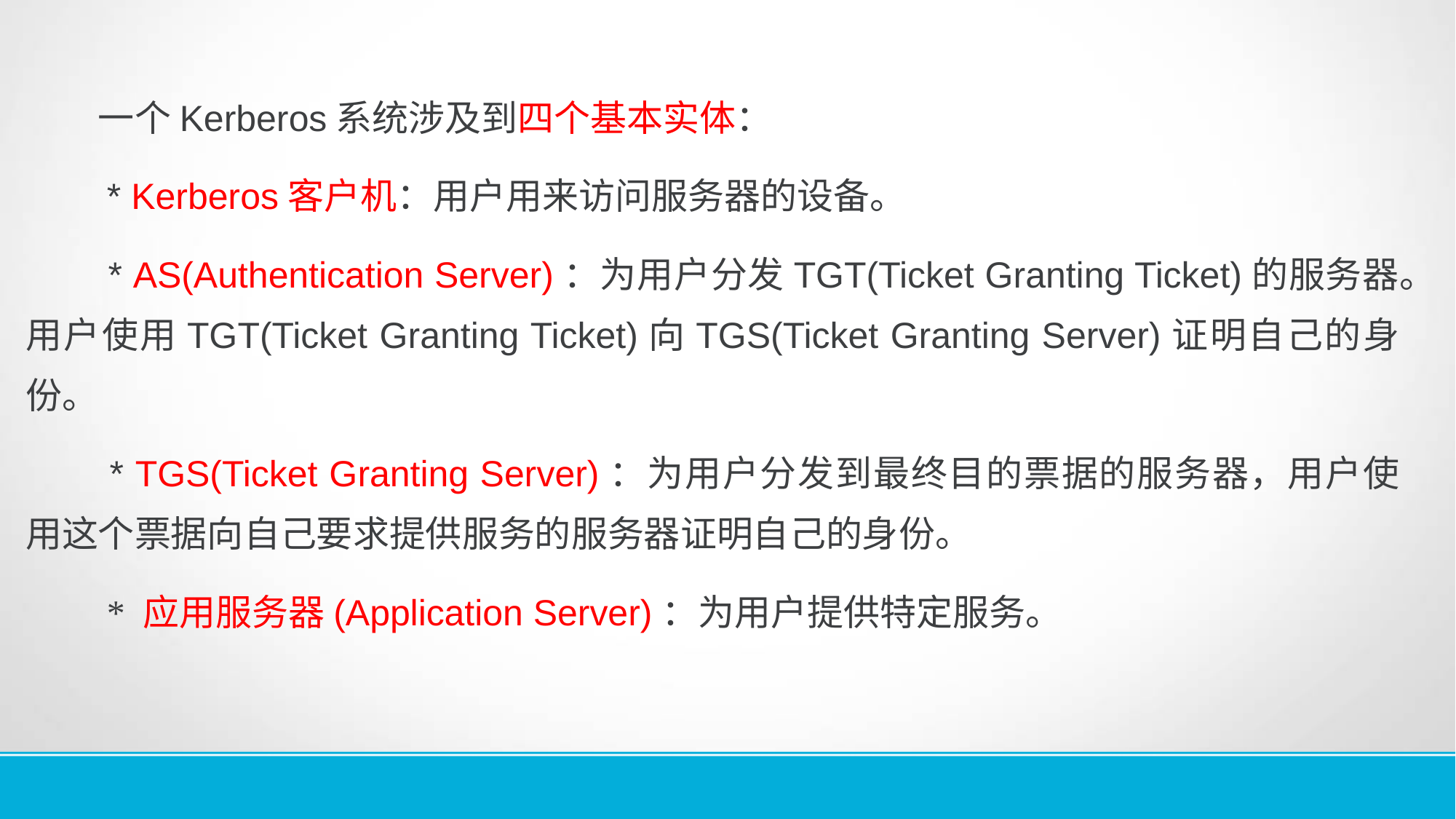

一个Kerberos系统涉及到四个基本实体：
　　* Kerberos客户机：用户用来访问服务器的设备。
　　* AS(Authentication Server)：为用户分发TGT(Ticket Granting Ticket)的服务器。用户使用TGT(Ticket Granting Ticket)向TGS(Ticket Granting Server)证明自己的身份。
　　* TGS(Ticket Granting Server)：为用户分发到最终目的票据的服务器，用户使用这个票据向自己要求提供服务的服务器证明自己的身份。
　　* 应用服务器(Application Server)：为用户提供特定服务。